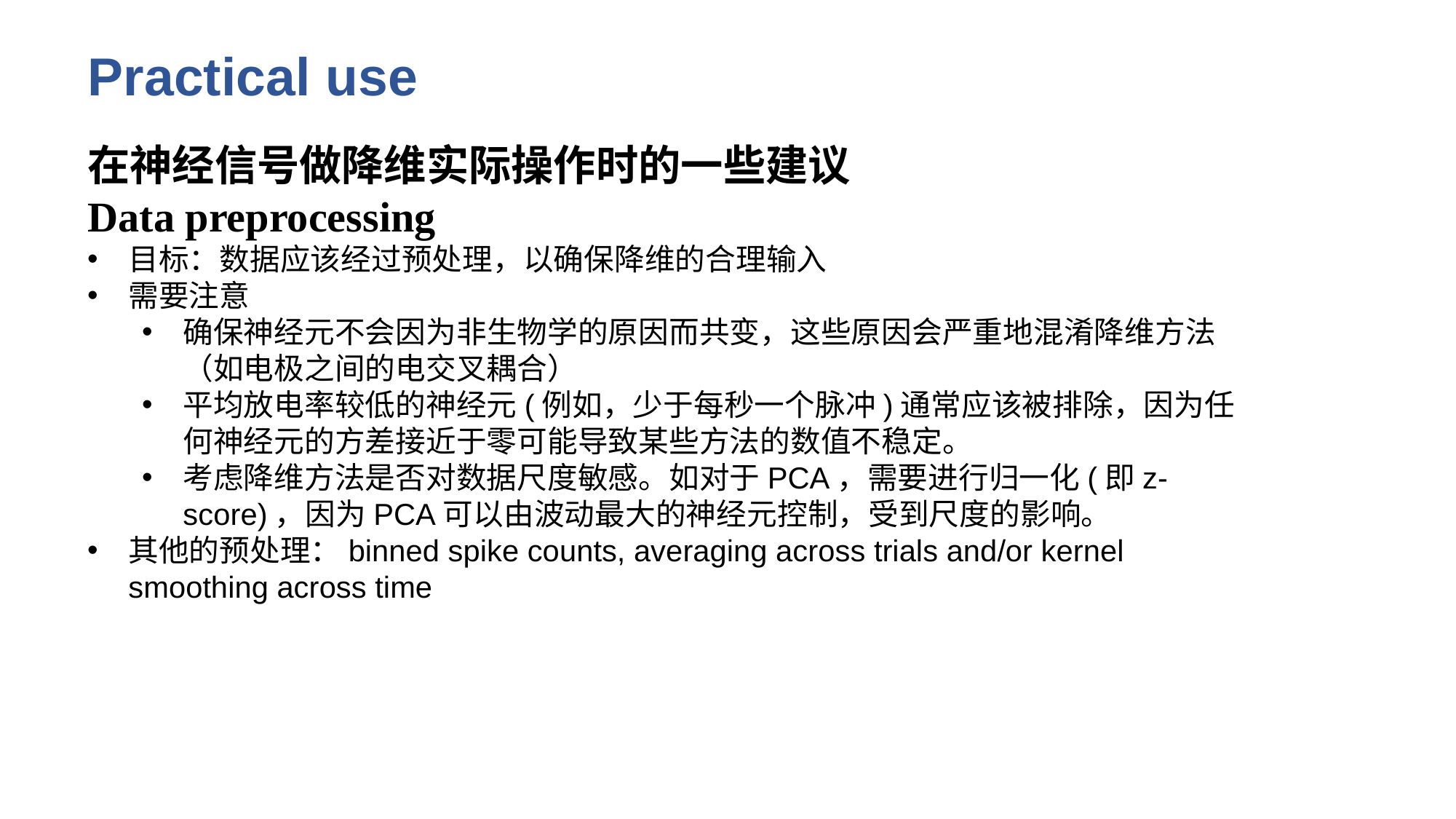

# Practical use
在神经信号做降维实际操作时的一些建议
Data preprocessing
目标：数据应该经过预处理，以确保降维的合理输入
需要注意
确保神经元不会因为非生物学的原因而共变，这些原因会严重地混淆降维方法（如电极之间的电交叉耦合）
平均放电率较低的神经元(例如，少于每秒一个脉冲)通常应该被排除，因为任何神经元的方差接近于零可能导致某些方法的数值不稳定。
考虑降维方法是否对数据尺度敏感。如对于PCA，需要进行归一化(即z-score)，因为PCA可以由波动最大的神经元控制，受到尺度的影响。
其他的预处理：binned spike counts, averaging across trials and/or kernel smoothing across time